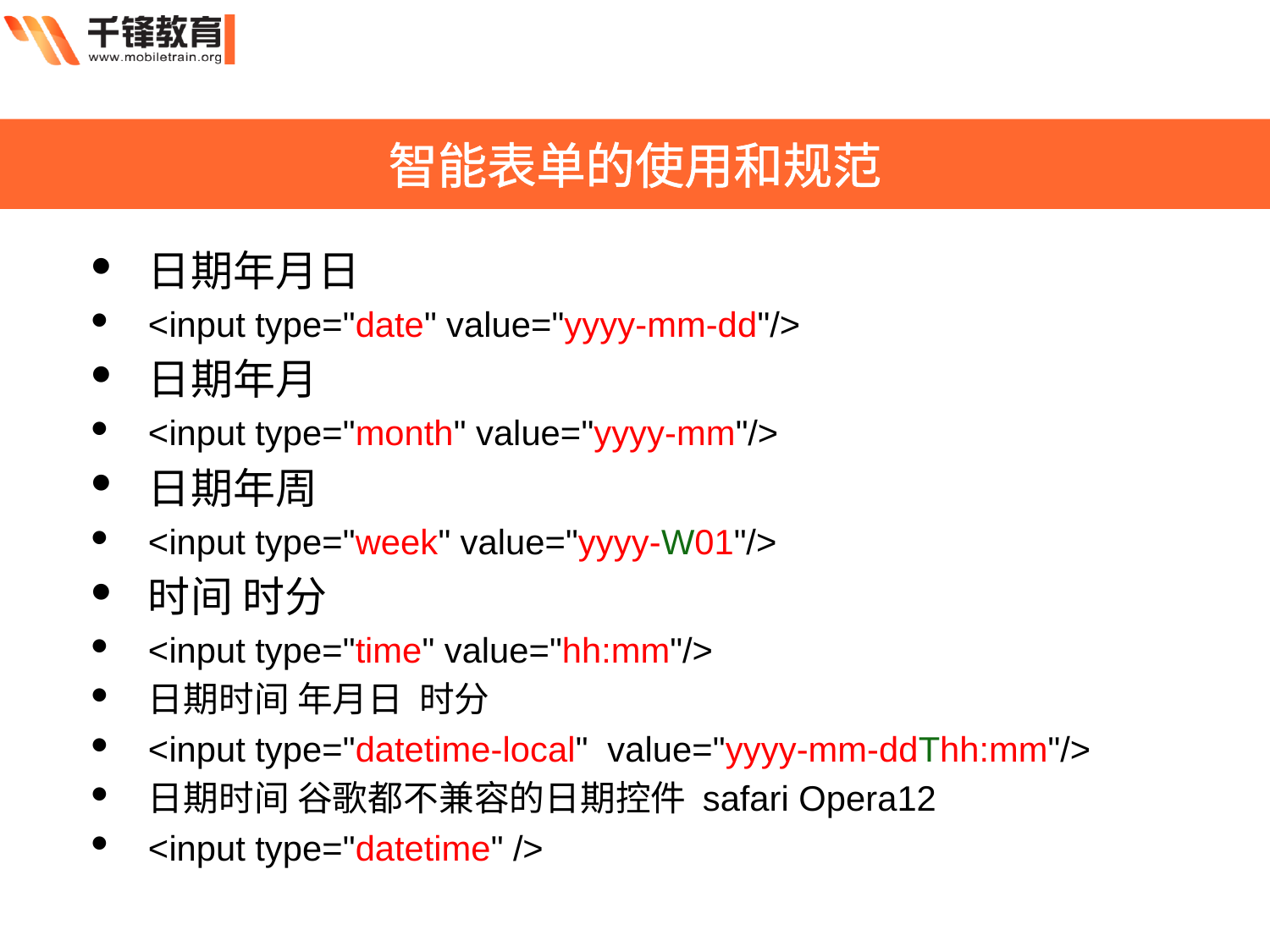

智能表单的使用和规范
日期年月日
<input type="date" value="yyyy-mm-dd"/>
日期年月
<input type="month" value="yyyy-mm"/>
日期年周
<input type="week" value="yyyy-W01"/>
时间 时分
<input type="time" value="hh:mm"/>
日期时间 年月日  时分
<input type="datetime-local"  value="yyyy-mm-ddThh:mm"/>
日期时间 谷歌都不兼容的日期控件 safari Opera12
<input type="datetime" />